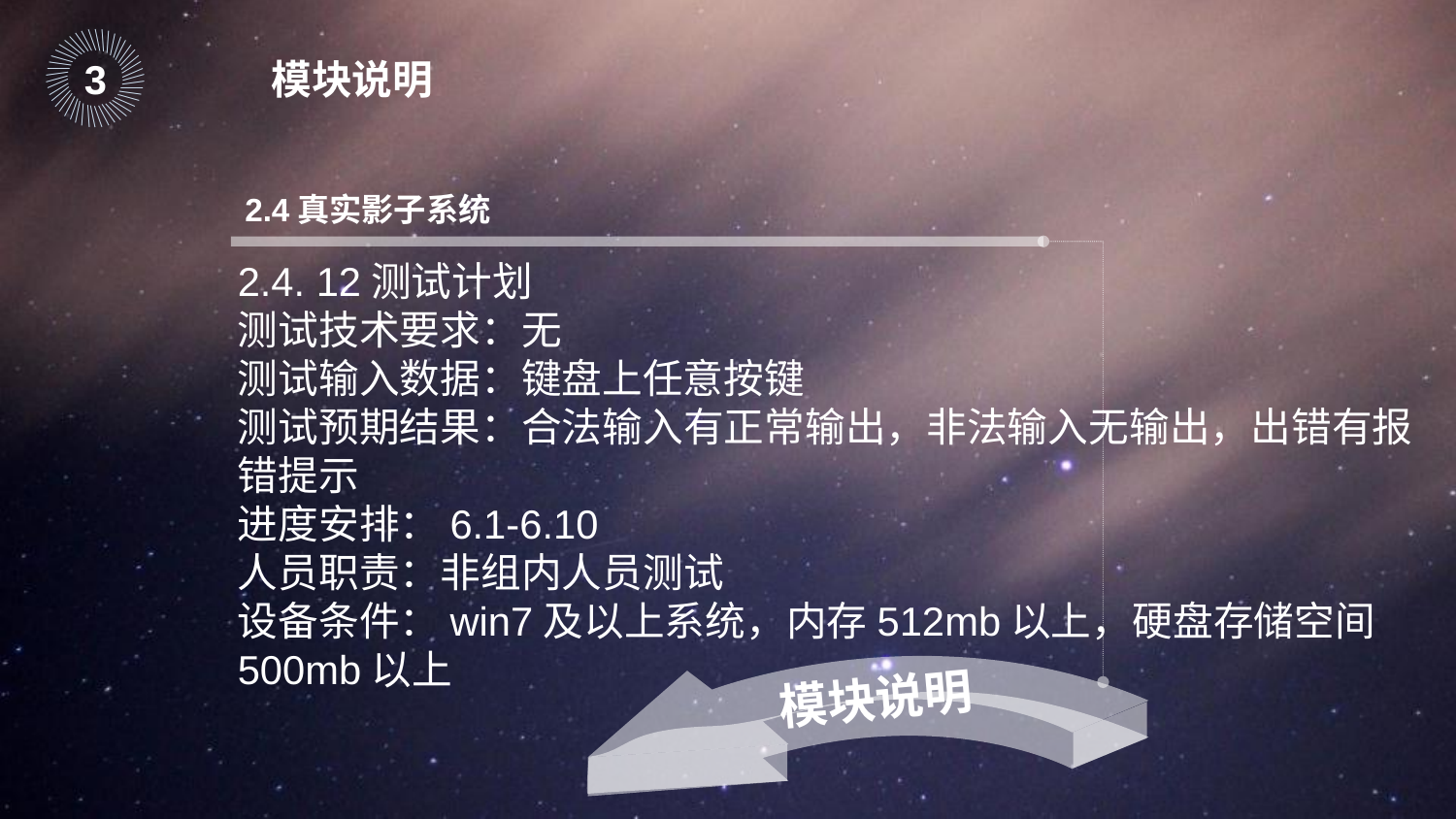

｜
｜
｜
｜
｜
｜
｜
｜
｜
｜
｜
｜
｜
｜
｜
｜
｜
｜
｜
｜
｜
｜
｜
｜
｜
｜
｜
｜
｜
｜
｜
｜
｜
｜
｜
｜
｜
｜
｜
｜
｜
｜
｜
｜
｜
｜
3
模块说明
2.4真实影子系统

2.4. 12测试计划
测试技术要求：无
测试输入数据：键盘上任意按键
测试预期结果：合法输入有正常输出，非法输入无输出，出错有报错提示
进度安排：6.1-6.10
人员职责：非组内人员测试
设备条件：win7及以上系统，内存512mb以上，硬盘存储空间500mb以上

模块说明